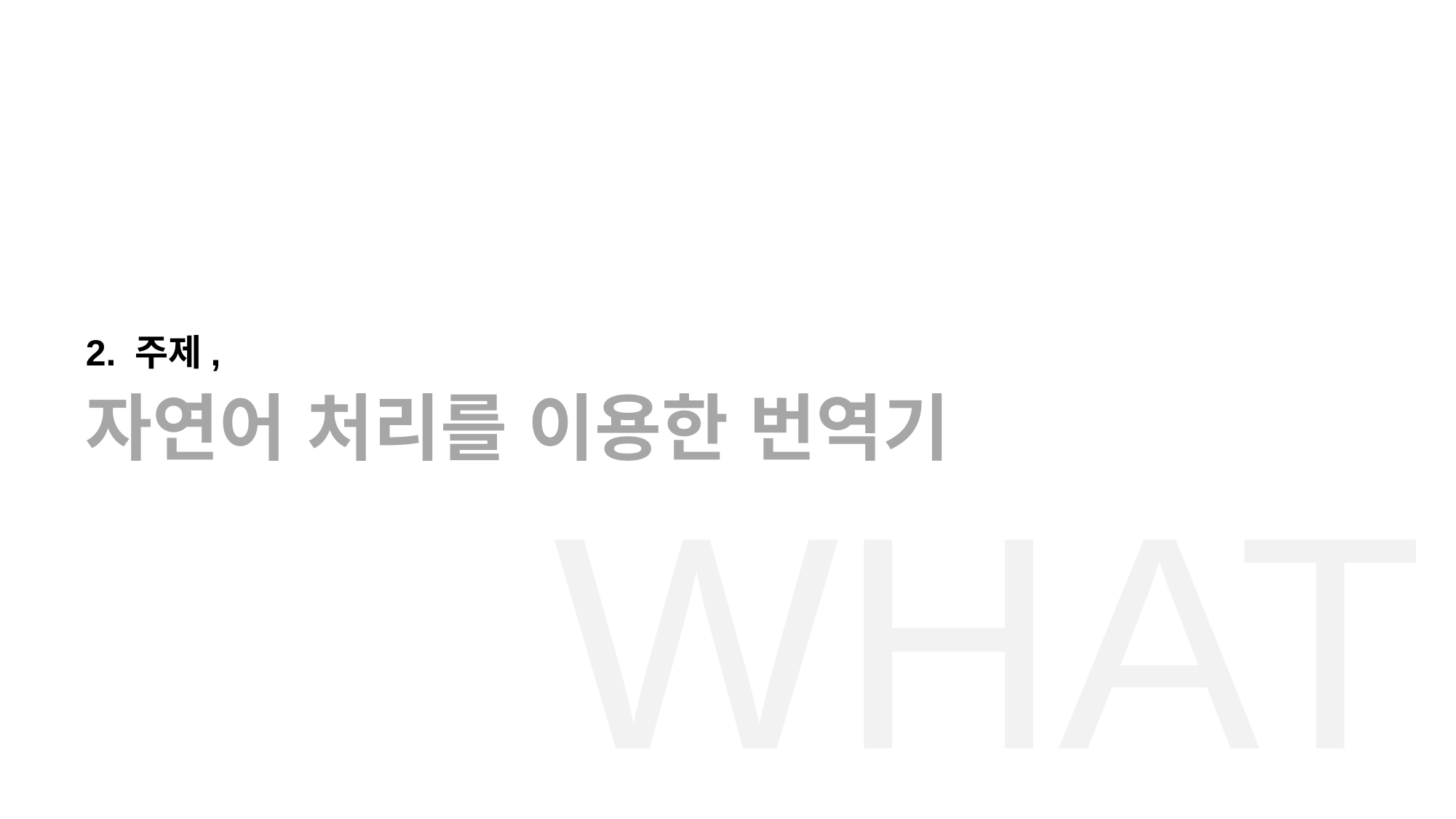

2. 주제,
자연어 처리를 이용한 번역기
WHAT